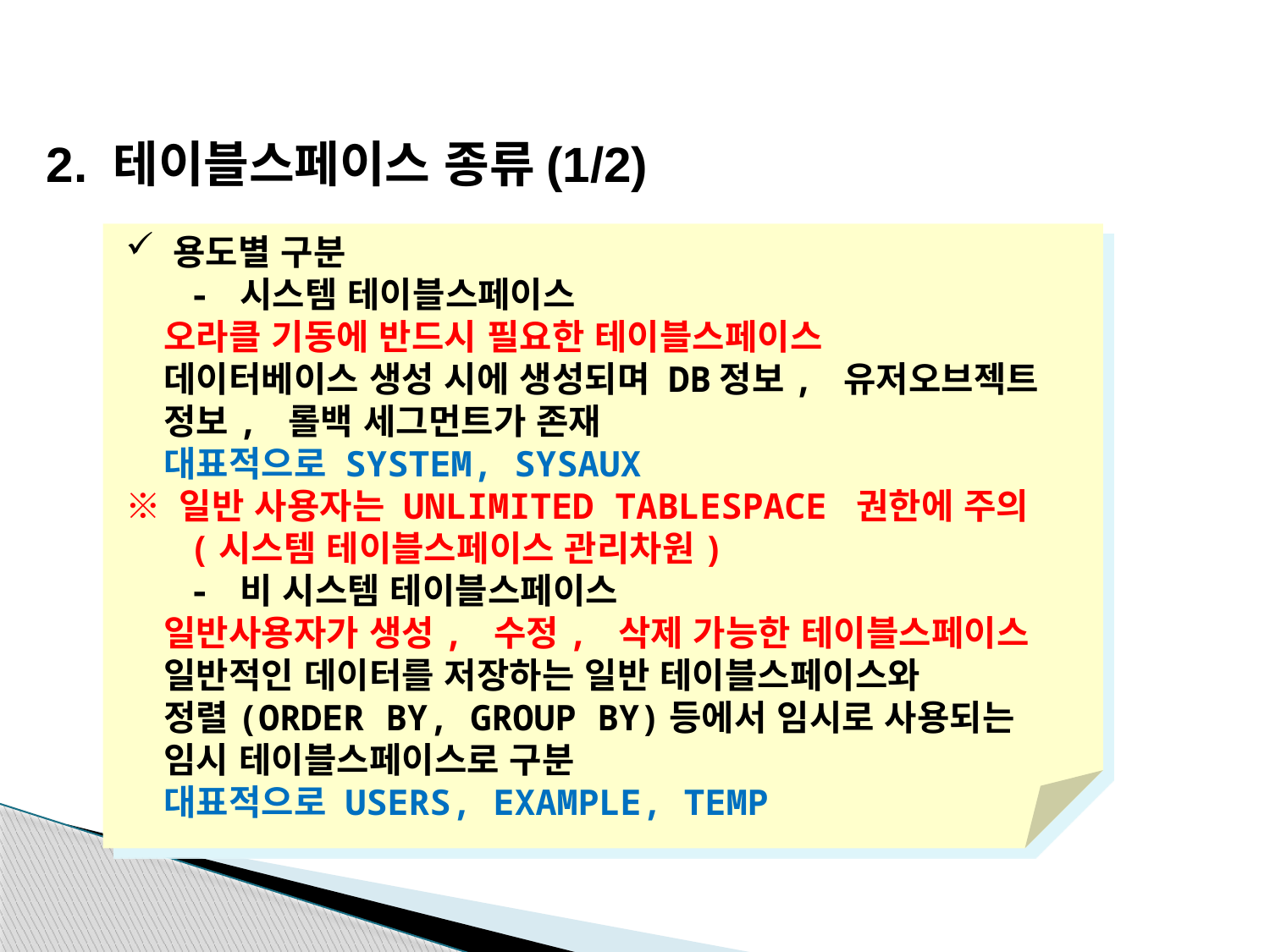

2. 테이블스페이스 종류(1/2)
용도별 구분
   - 시스템 테이블스페이스
   오라클 기동에 반드시 필요한 테이블스페이스
   데이터베이스 생성 시에 생성되며 DB정보, 유저오브젝트
   정보, 롤백 세그먼트가 존재
   대표적으로 SYSTEM, SYSAUX
※ 일반 사용자는 UNLIMITED TABLESPACE 권한에 주의
   (시스템 테이블스페이스 관리차원)
   - 비 시스템 테이블스페이스
   일반사용자가 생성, 수정, 삭제 가능한 테이블스페이스
   일반적인 데이터를 저장하는 일반 테이블스페이스와
   정렬(ORDER BY, GROUP BY)등에서 임시로 사용되는
   임시 테이블스페이스로 구분
   대표적으로 USERS, EXAMPLE, TEMP